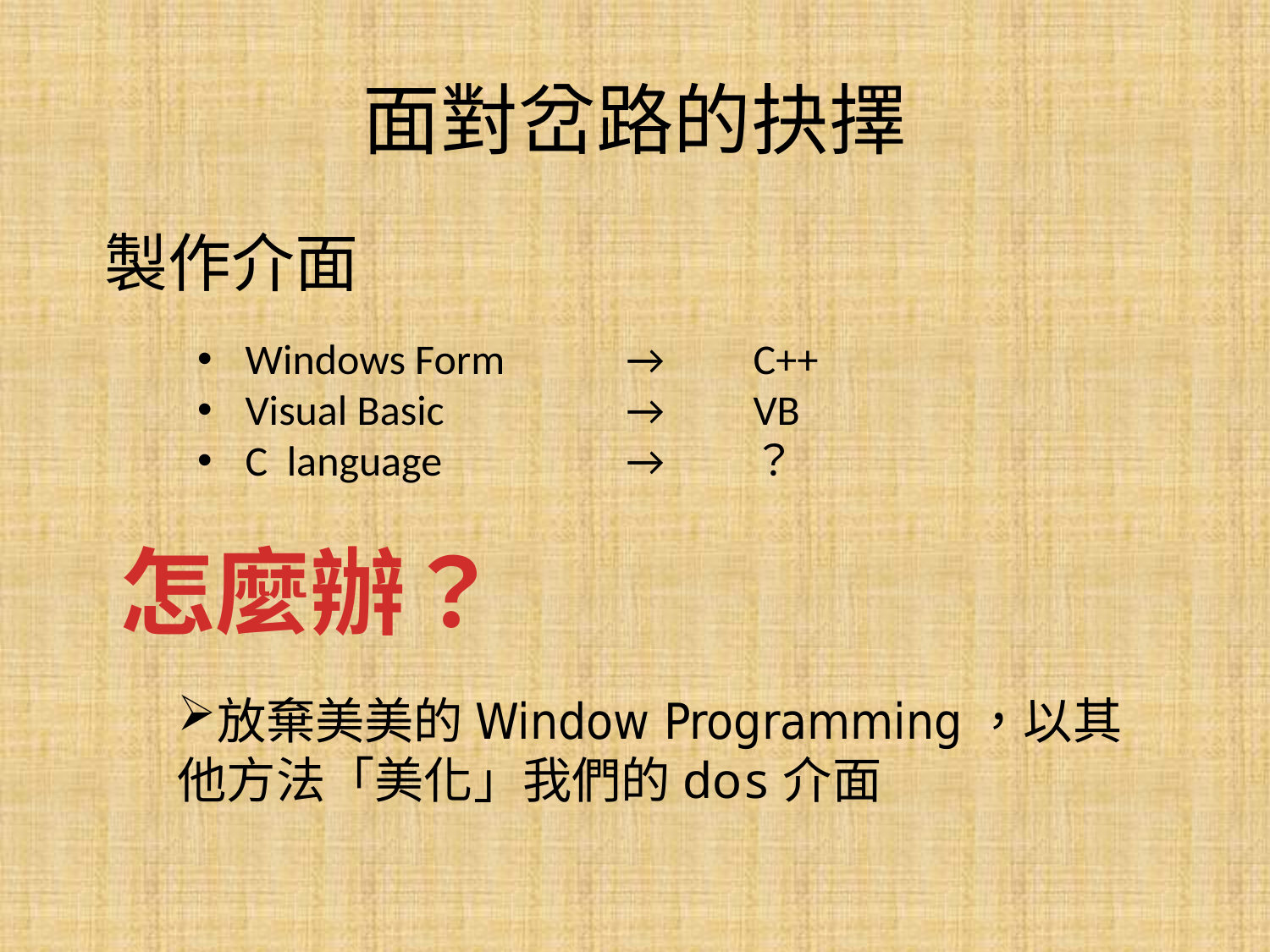

面對岔路的抉擇
	製作介面

Windows Form	→	C++
Visual Basic		→	VB
C  language		→	？
怎麼辦？
放棄美美的Window Programming，以其他方法「美化」我們的dos介面